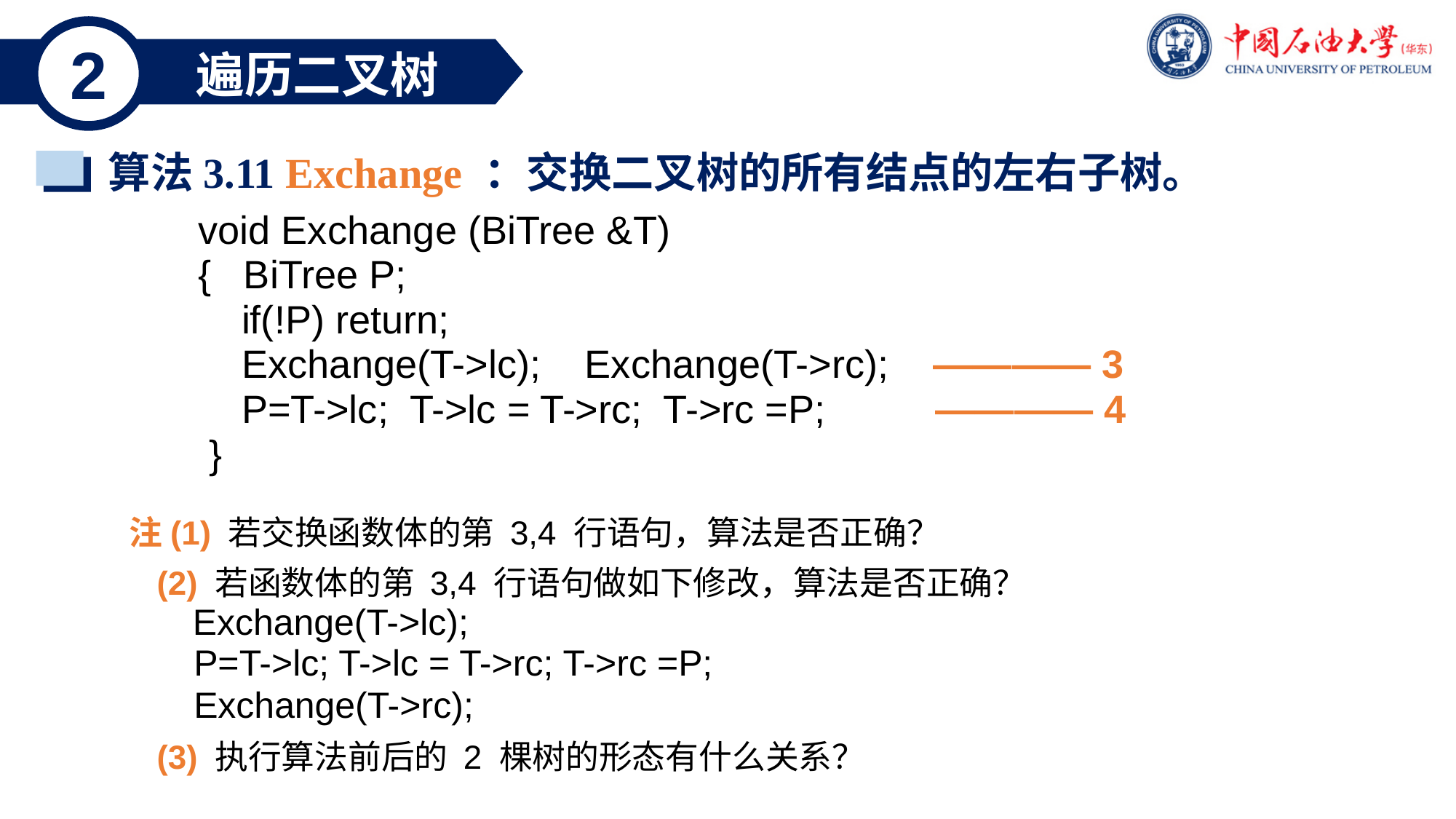

2
遍历二叉树
算法3.11 Exchange ：交换二叉树的所有结点的左右子树。

void Exchange (BiTree &T)
{   BiTree P;
    if(!P) return;
    Exchange(T->lc);    Exchange(T->rc);    ———— 3
    P=T->lc;  T->lc = T->rc;  T->rc =P;          ———— 4
 }
注(1) 若交换函数体的第 3,4 行语句，算法是否正确？
   (2) 若函数体的第 3,4 行语句做如下修改，算法是否正确？
 Exchange(T->lc);
 P=T->lc; T->lc = T->rc; T->rc =P;
 Exchange(T->rc);
   (3) 执行算法前后的 2 棵树的形态有什么关系？